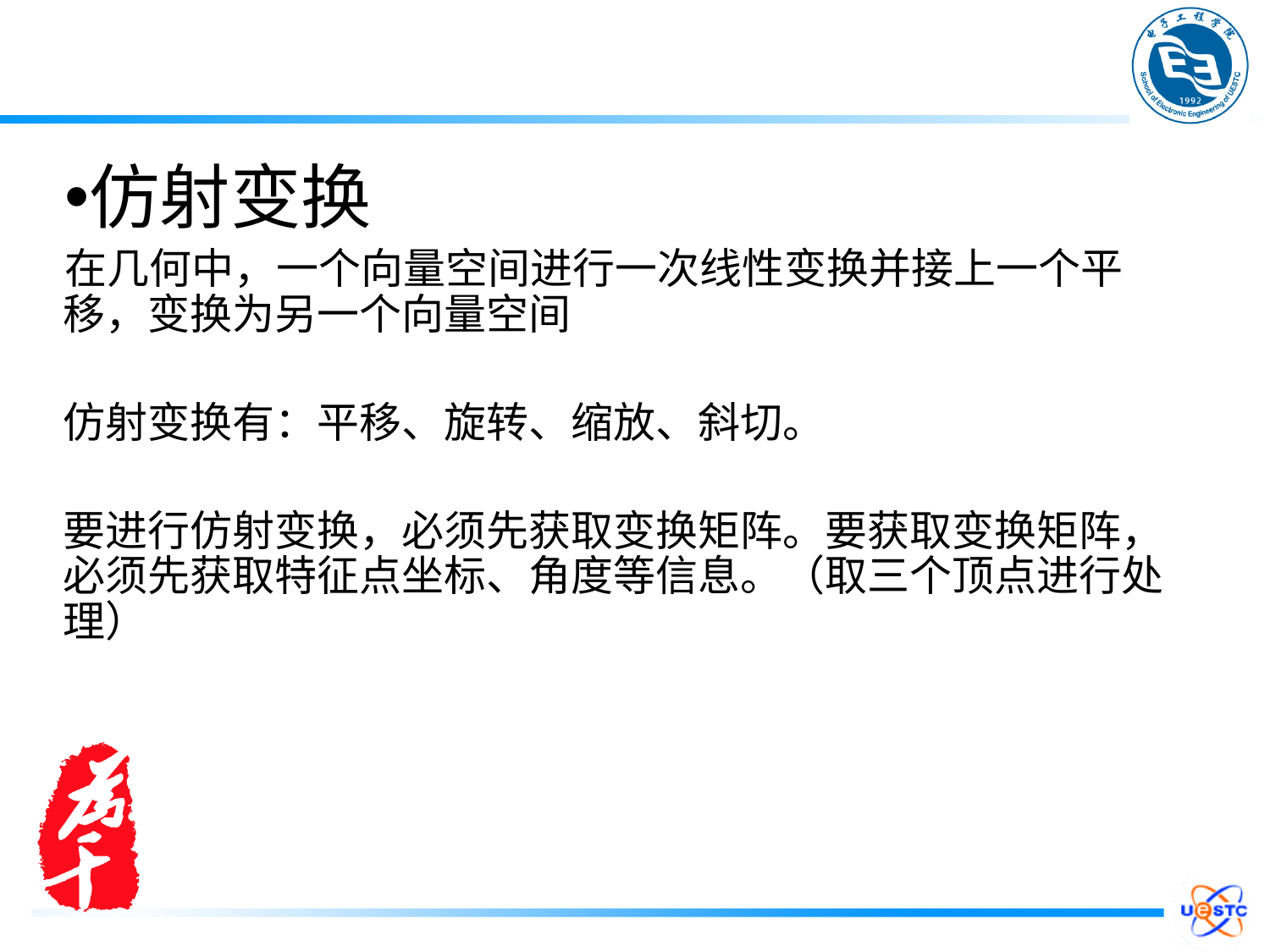

仿射变换
在几何中，一个向量空间进行一次线性变换并接上一个平移，变换为另一个向量空间

仿射变换有：平移、旋转、缩放、斜切。

要进行仿射变换，必须先获取变换矩阵。要获取变换矩阵，必须先获取特征点坐标、角度等信息。（取三个顶点进行处理）